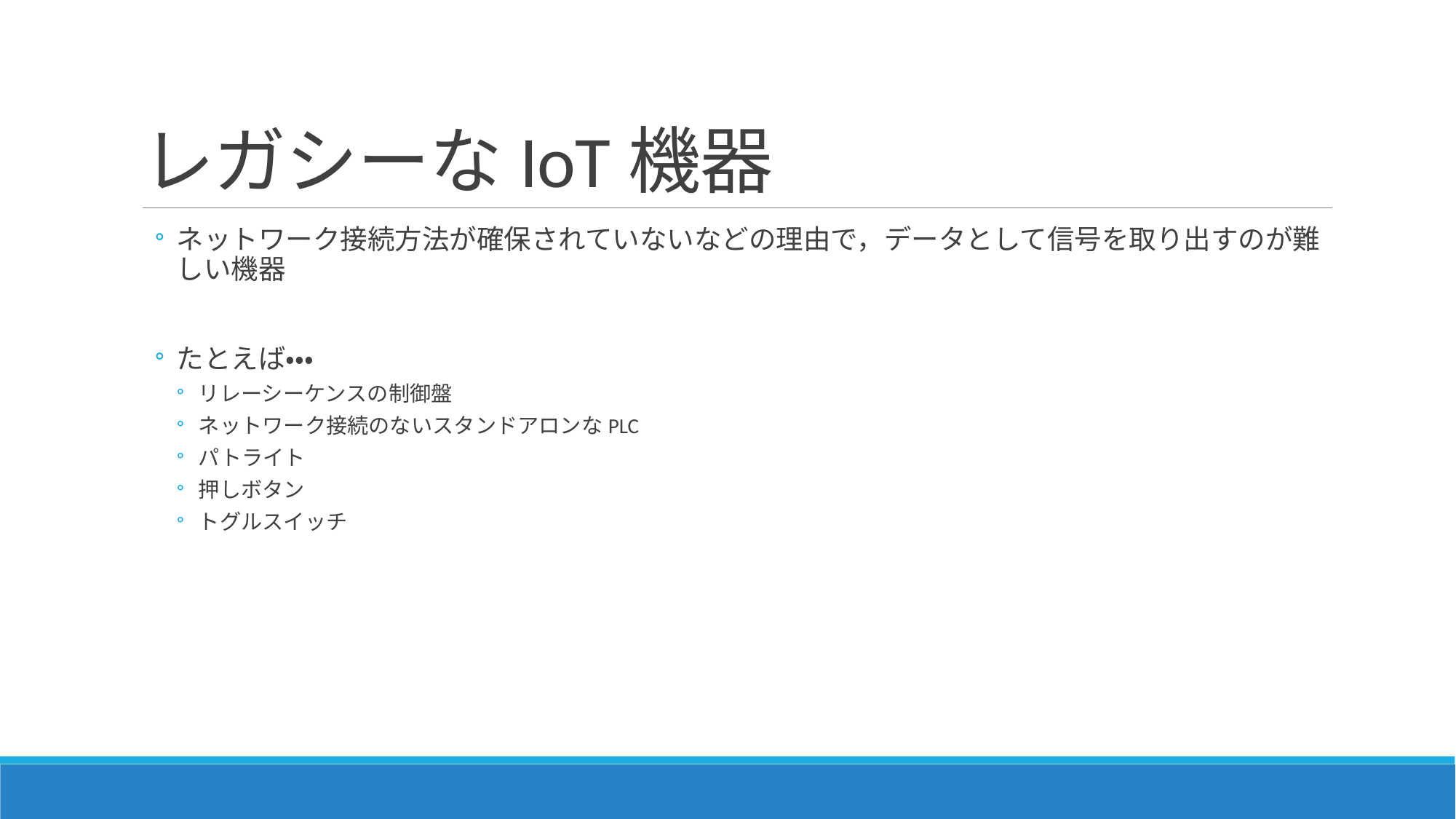

# レガシーなIoT機器
ネットワーク接続方法が確保されていないなどの理由で，データとして信号を取り出すのが難しい機器

たとえば・・・
リレーシーケンスの制御盤
ネットワーク接続のないスタンドアロンなPLC
パトライト
押しボタン
トグルスイッチ